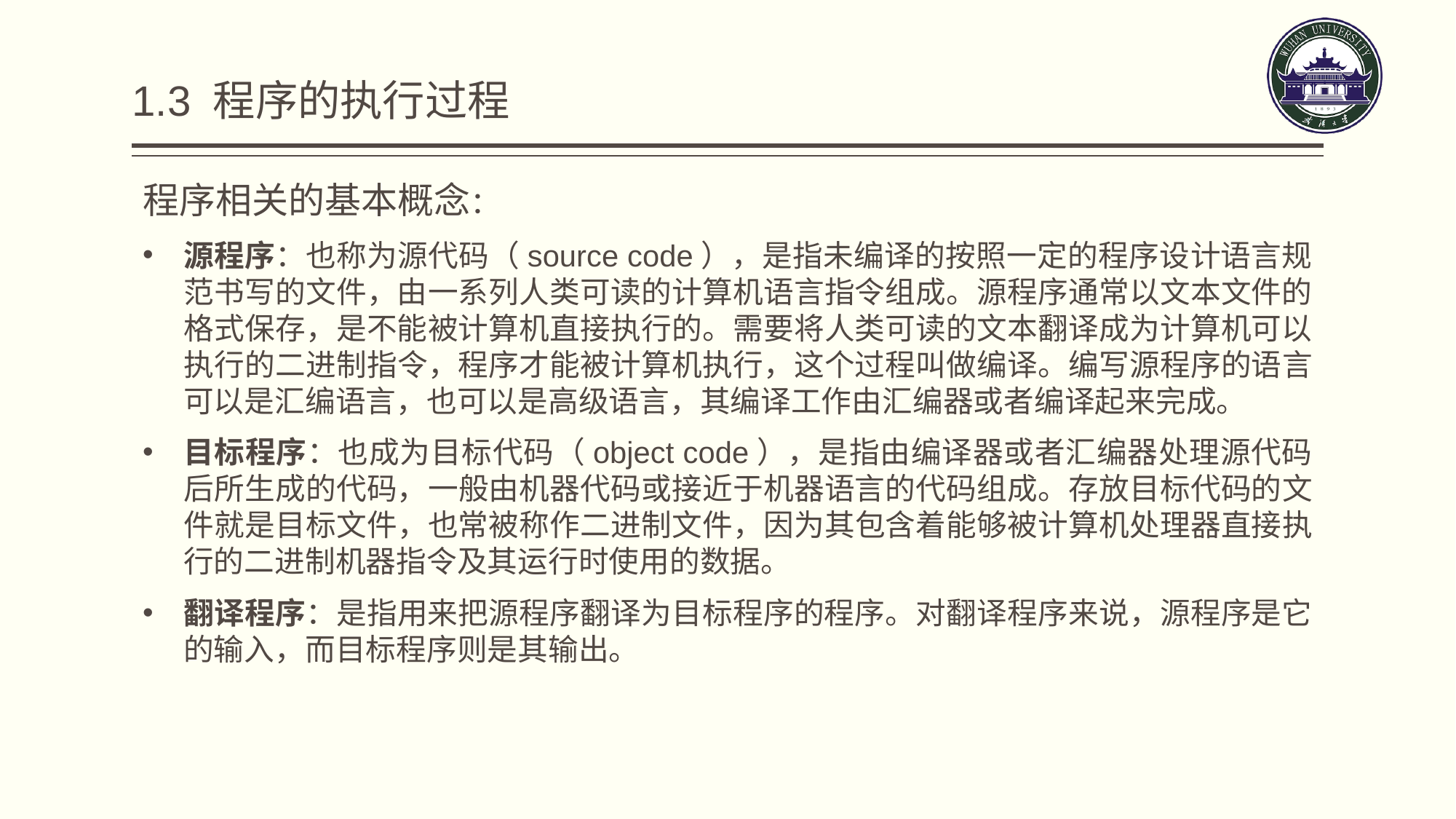

# 1.3 程序的执行过程
程序相关的基本概念：
源程序：也称为源代码（source code），是指未编译的按照一定的程序设计语言规范书写的文件，由一系列人类可读的计算机语言指令组成。源程序通常以文本文件的格式保存，是不能被计算机直接执行的。需要将人类可读的文本翻译成为计算机可以执行的二进制指令，程序才能被计算机执行，这个过程叫做编译。编写源程序的语言可以是汇编语言，也可以是高级语言，其编译工作由汇编器或者编译起来完成。
目标程序：也成为目标代码（object code），是指由编译器或者汇编器处理源代码后所生成的代码，一般由机器代码或接近于机器语言的代码组成。存放目标代码的文件就是目标文件，也常被称作二进制文件，因为其包含着能够被计算机处理器直接执行的二进制机器指令及其运行时使用的数据。
翻译程序：是指用来把源程序翻译为目标程序的程序。对翻译程序来说，源程序是它的输入，而目标程序则是其输出。